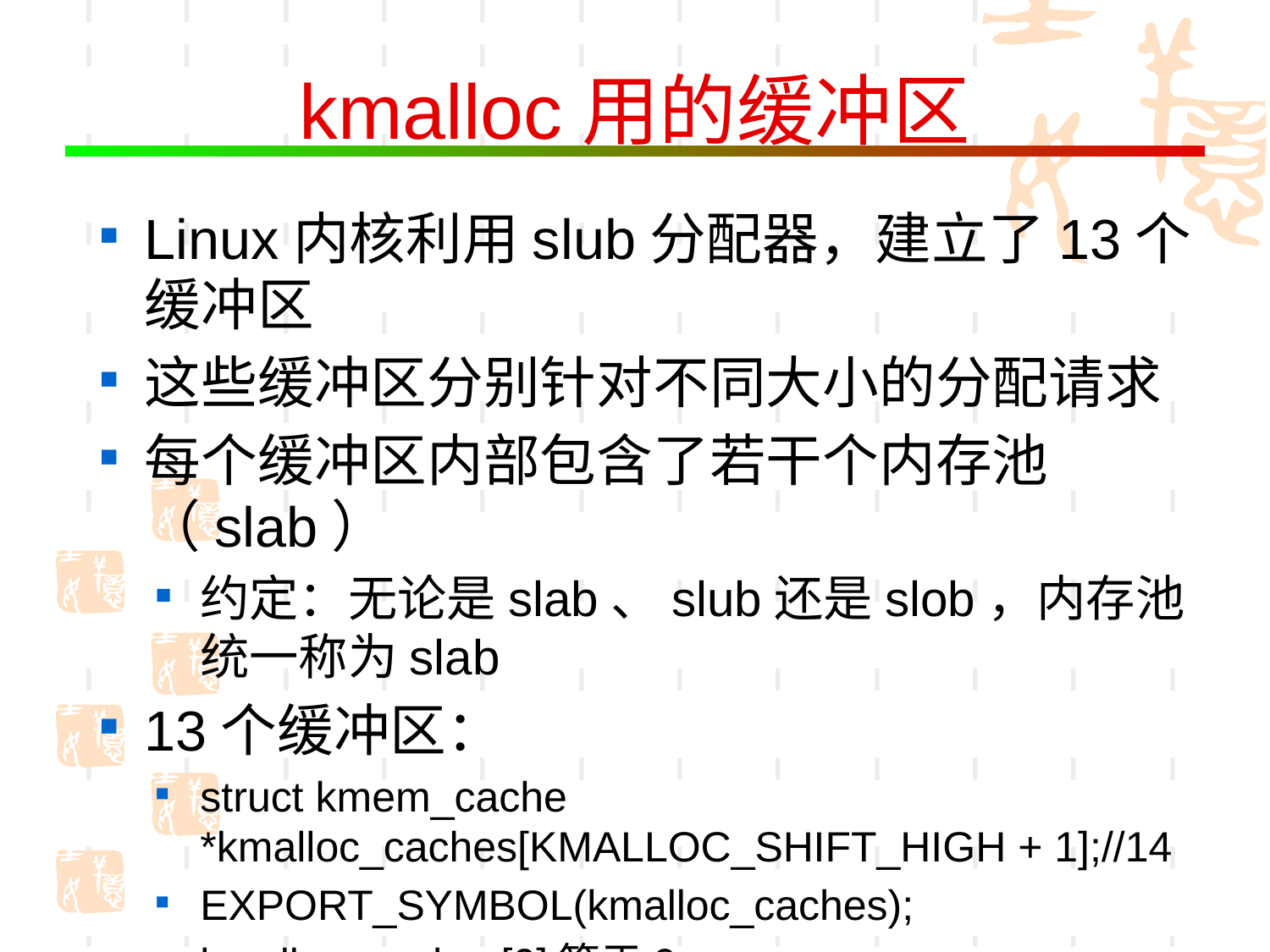

# kmalloc用的缓冲区
Linux内核利用slub分配器，建立了13个缓冲区
这些缓冲区分别针对不同大小的分配请求
每个缓冲区内部包含了若干个内存池（slab）
约定：无论是slab、slub还是slob，内存池统一称为slab
13个缓冲区：
struct kmem_cache *kmalloc_caches[KMALLOC_SHIFT_HIGH + 1];//14
EXPORT_SYMBOL(kmalloc_caches);
kmalloc_caches[0]等于0